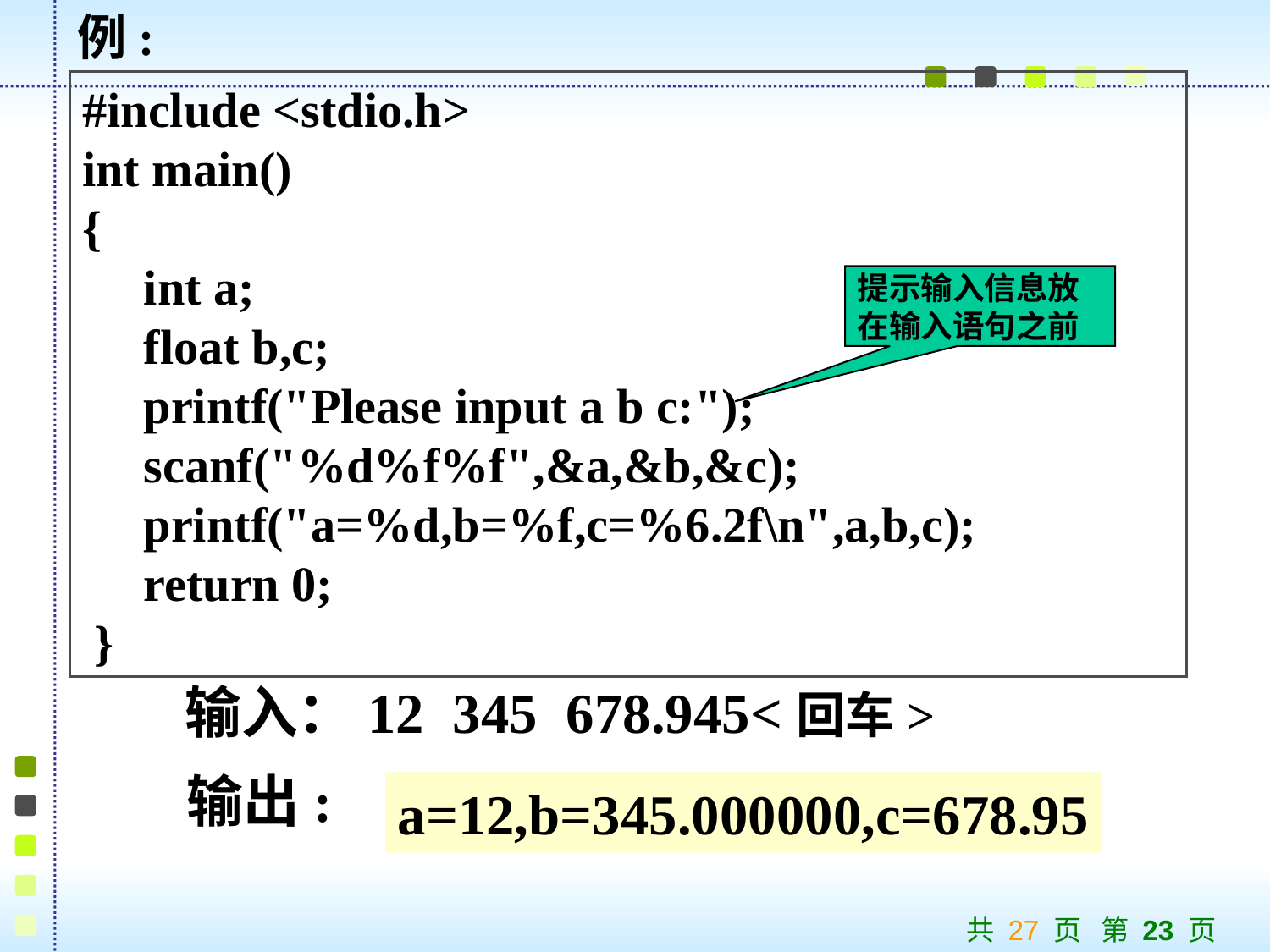

例:
#include <stdio.h>
int main()
{
     int a;
     float b,c;
     printf("Please input a b c:");
     scanf("%d%f%f",&a,&b,&c);
     printf("a=%d,b=%f,c=%6.2f\n",a,b,c);
     return 0;
 }

提示输入信息放在输入语句之前
输入：12  345  678.945<回车>
输出:
a=12,b=345.000000,c=678.95
共 27 页   第 23 页